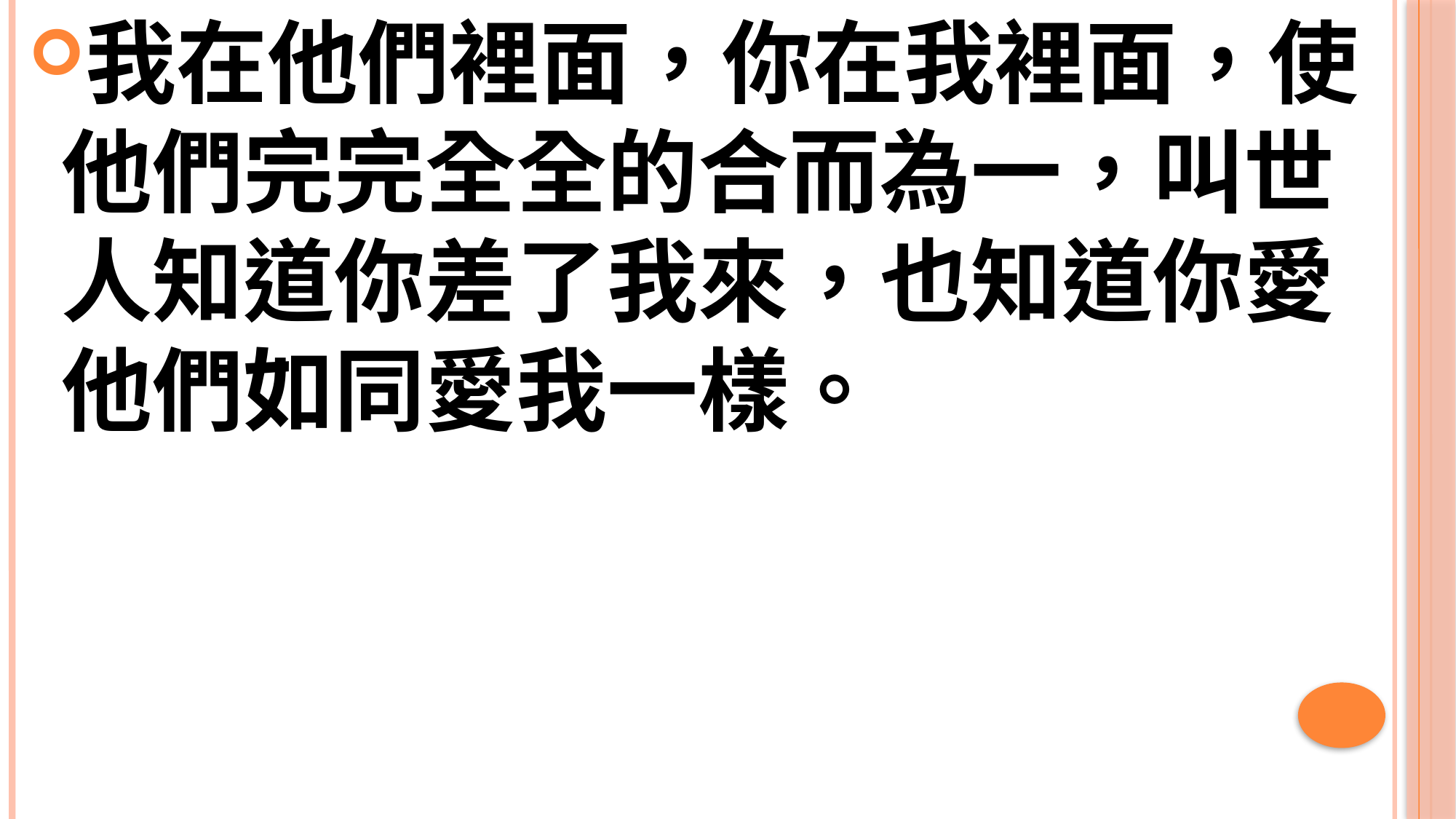

我在他們裡面，你在我裡面，使他們完完全全的合而為一，叫世人知道你差了我來，也知道你愛他們如同愛我一樣。